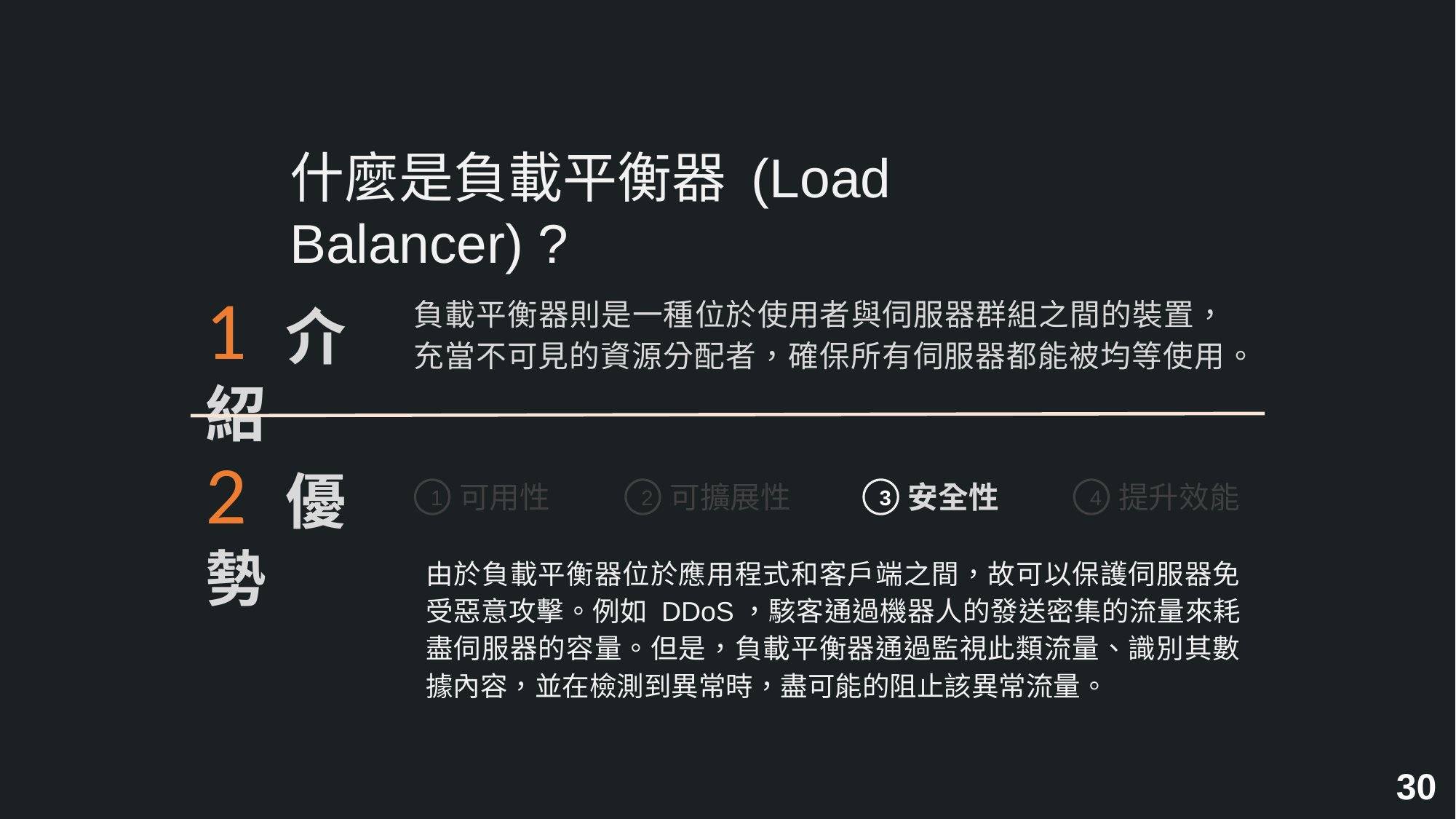

什麼是負載平衡器 (Load Balancer) ?
1 介紹
負載平衡器則是一種位於使用者與伺服器群組之間的裝置，充當不可見的資源分配者，確保所有伺服器都能被均等使用。
2 優勢
可用性
1
可擴展性
2
安全性
3
提升效能
4
由於負載平衡器位於應用程式和客戶端之間，故可以保護伺服器免受惡意攻擊。例如 DDoS，駭客通過機器人的發送密集的流量來耗盡伺服器的容量。但是，負載平衡器通過監視此類流量、識別其數據內容，並在檢測到異常時，盡可能的阻止該異常流量。
30